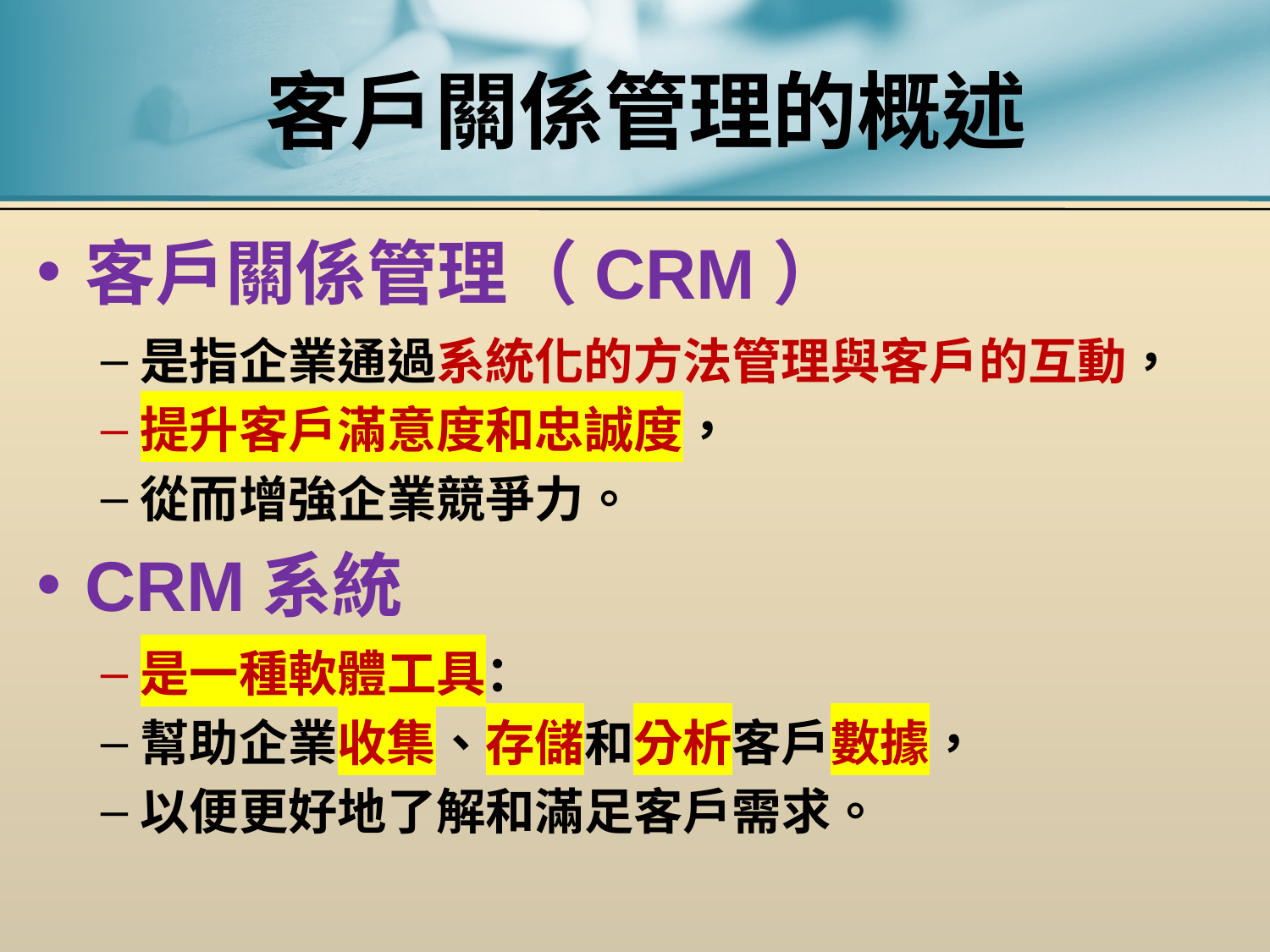

# 客戶關係管理的概述
客戶關係管理（CRM）
是指企業通過系統化的方法管理與客戶的互動，
提升客戶滿意度和忠誠度，
從而增強企業競爭力。
CRM系統
是一種軟體工具：
幫助企業收集、存儲和分析客戶數據，
以便更好地了解和滿足客戶需求。